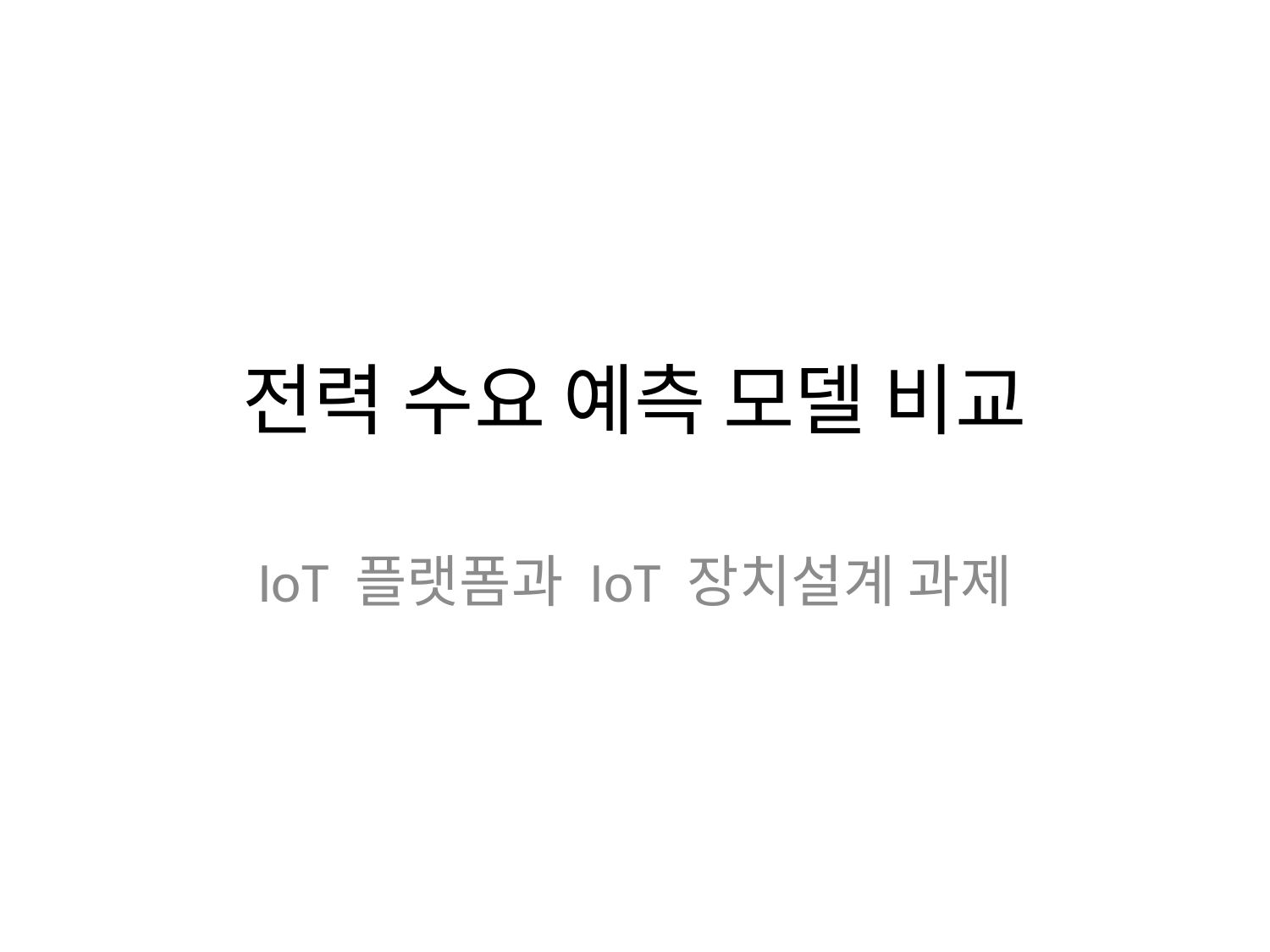

# 전력 수요 예측 모델 비교
IoT 플랫폼과 IoT 장치설계 과제